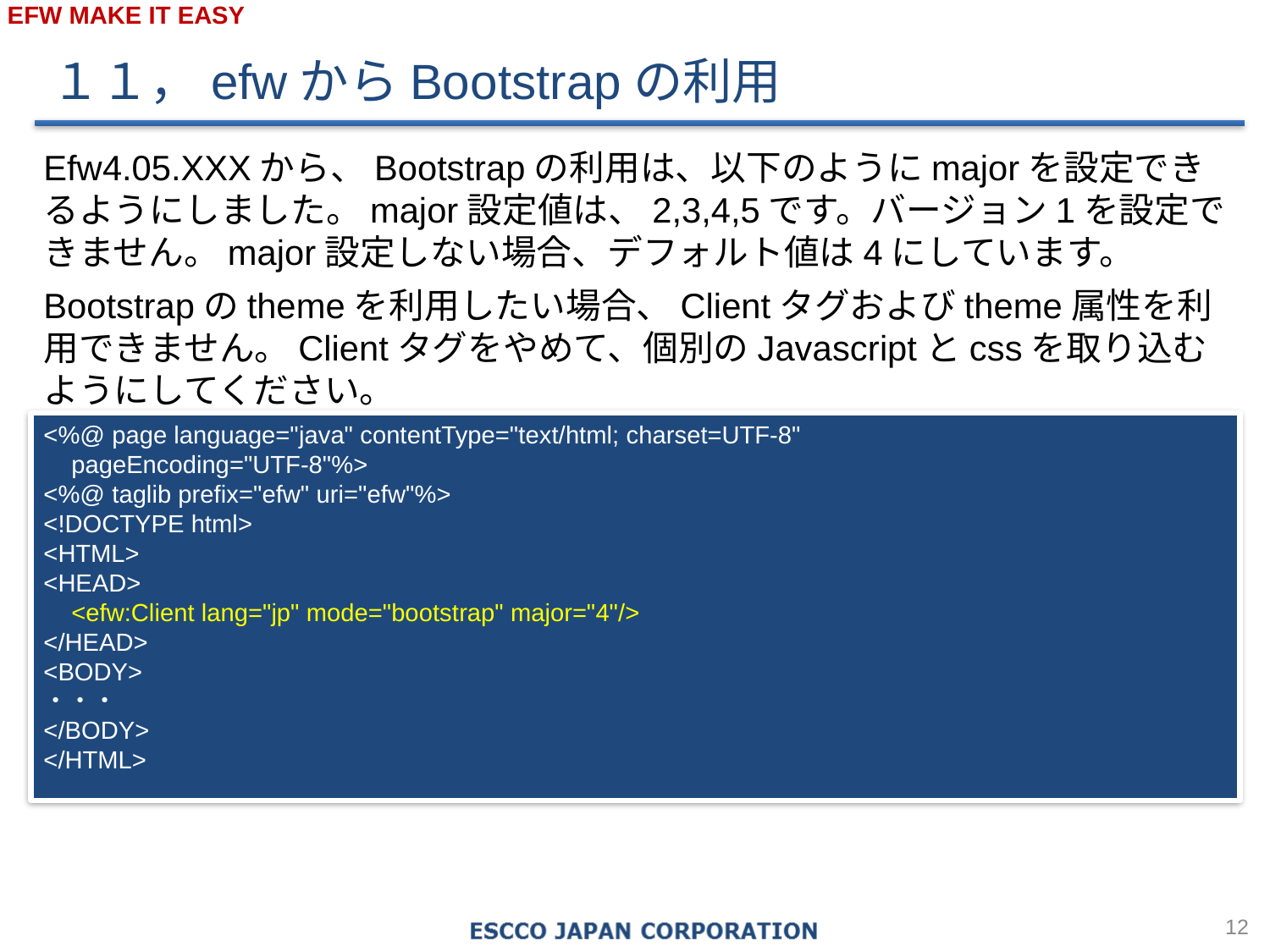

１１，efwからBootstrapの利用
Efw4.05.XXXから、Bootstrapの利用は、以下のようにmajorを設定できるようにしました。major設定値は、2,3,4,5です。バージョン1を設定できません。major設定しない場合、デフォルト値は4にしています。
Bootstrapのthemeを利用したい場合、Clientタグおよびtheme属性を利用できません。Clientタグをやめて、個別のJavascriptとcssを取り込むようにしてください。
<%@ page language="java" contentType="text/html; charset=UTF-8"
    pageEncoding="UTF-8"%>
<%@ taglib prefix="efw" uri="efw"%>
<!DOCTYPE html>
<HTML>
<HEAD>
    <efw:Client lang="jp" mode="bootstrap" major="4"/>
</HEAD>
<BODY>
・・・
</BODY>
</HTML>
12